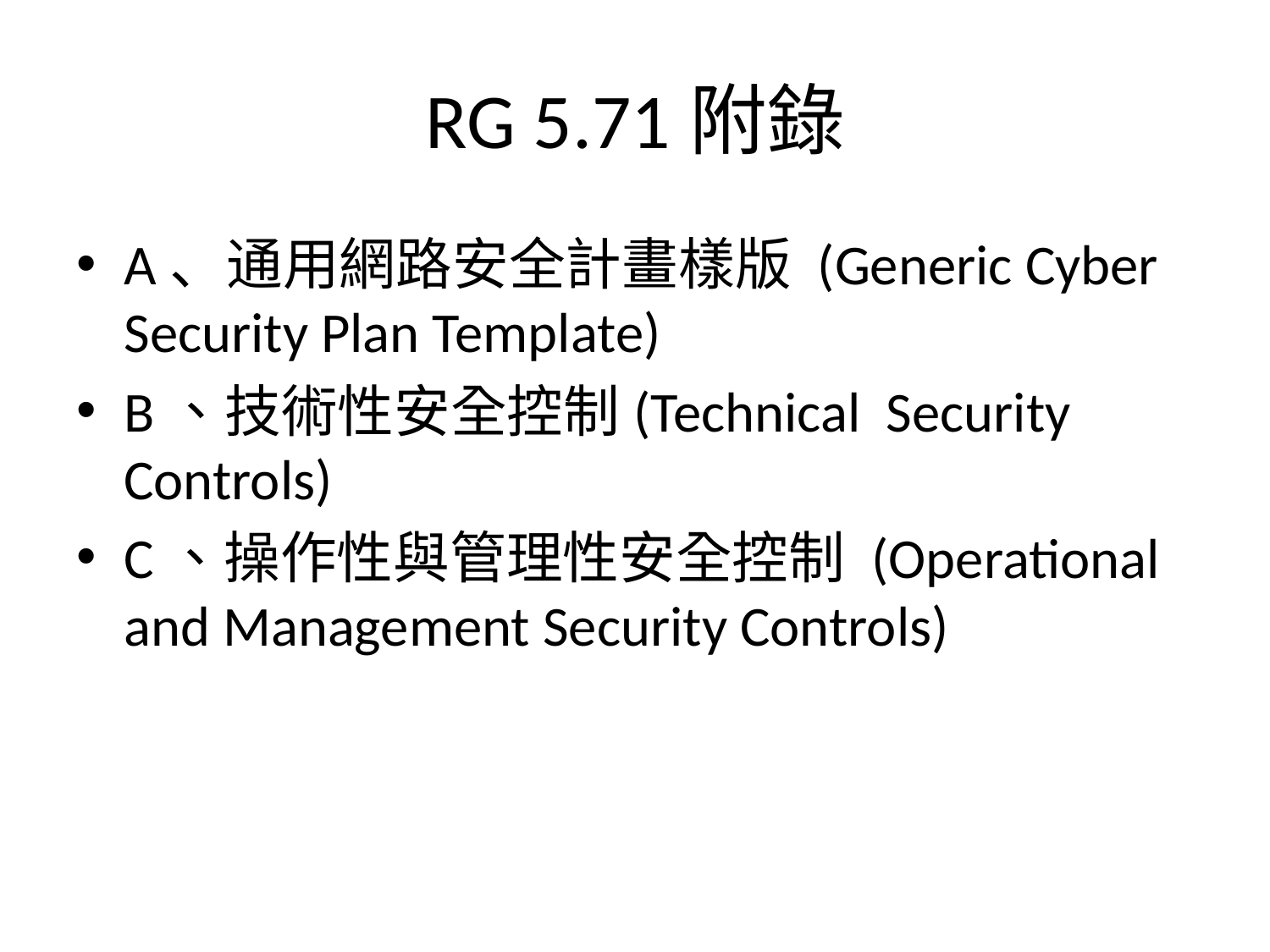

# RG 5.71附錄
A、通用網路安全計畫樣版 (Generic Cyber Security Plan Template)
B、技術性安全控制(Technical  Security Controls)
C、操作性與管理性安全控制 (Operational and Management Security Controls)